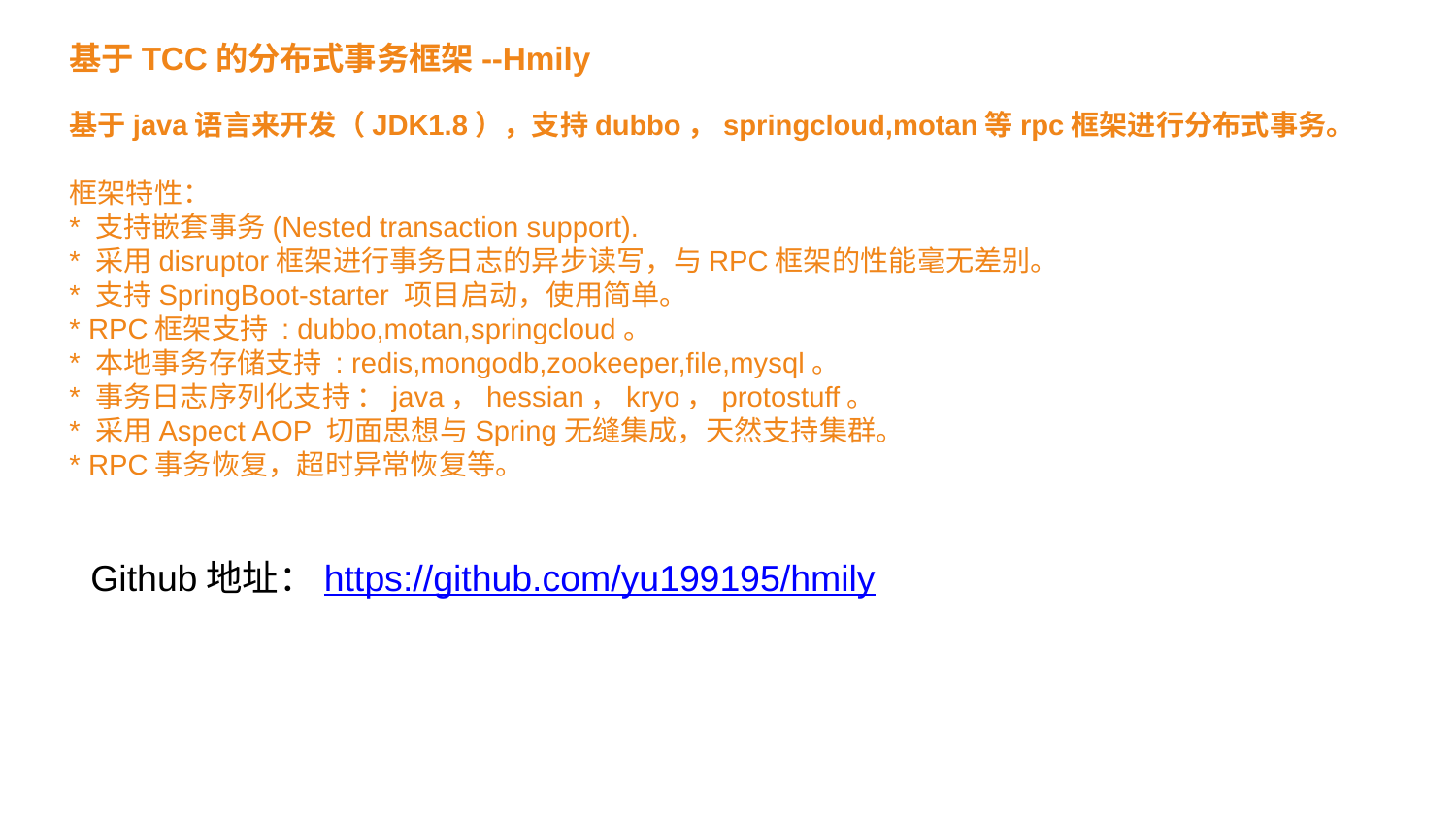

基于TCC的分布式事务框架--Hmily
基于java语言来开发（JDK1.8），支持dubbo，springcloud,motan等rpc框架进行分布式事务。
框架特性：
* 支持嵌套事务(Nested transaction support).
* 采用disruptor框架进行事务日志的异步读写，与RPC框架的性能毫无差别。
* 支持SpringBoot-starter 项目启动，使用简单。
* RPC框架支持 : dubbo,motan,springcloud。
* 本地事务存储支持 : redis,mongodb,zookeeper,file,mysql。
* 事务日志序列化支持 ：java，hessian，kryo，protostuff。
* 采用Aspect AOP 切面思想与Spring无缝集成，天然支持集群。
* RPC事务恢复，超时异常恢复等。

Github地址：https://github.com/yu199195/hmily